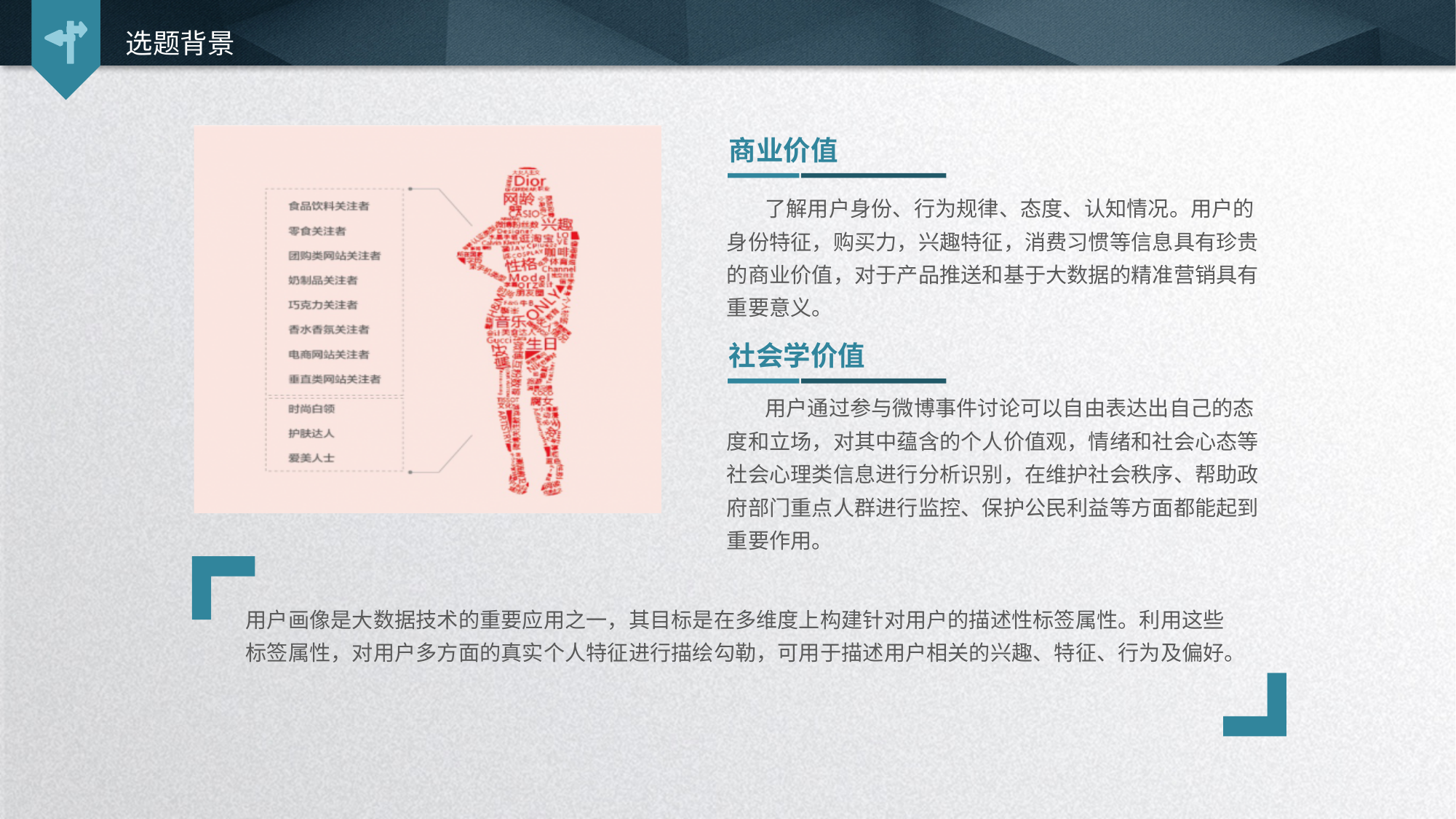

选题背景

商业价值

       了解用户身份、行为规律、态度、认知情况。用户的身份特征，购买力，兴趣特征，消费习惯等信息具有珍贵的商业价值，对于产品推送和基于大数据的精准营销具有重要意义。
社会学价值

       用户通过参与微博事件讨论可以自由表达出自己的态度和立场，对其中蕴含的个人价值观，情绪和社会心态等社会心理类信息进行分析识别，在维护社会秩序、帮助政府部门重点人群进行监控、保护公民利益等方面都能起到重要作用。

用户画像是大数据技术的重要应用之一，其目标是在多维度上构建针对用户的描述性标签属性。利用这些标签属性，对用户多方面的真实个人特征进行描绘勾勒，可用于描述用户相关的兴趣、特征、行为及偏好。

延时符